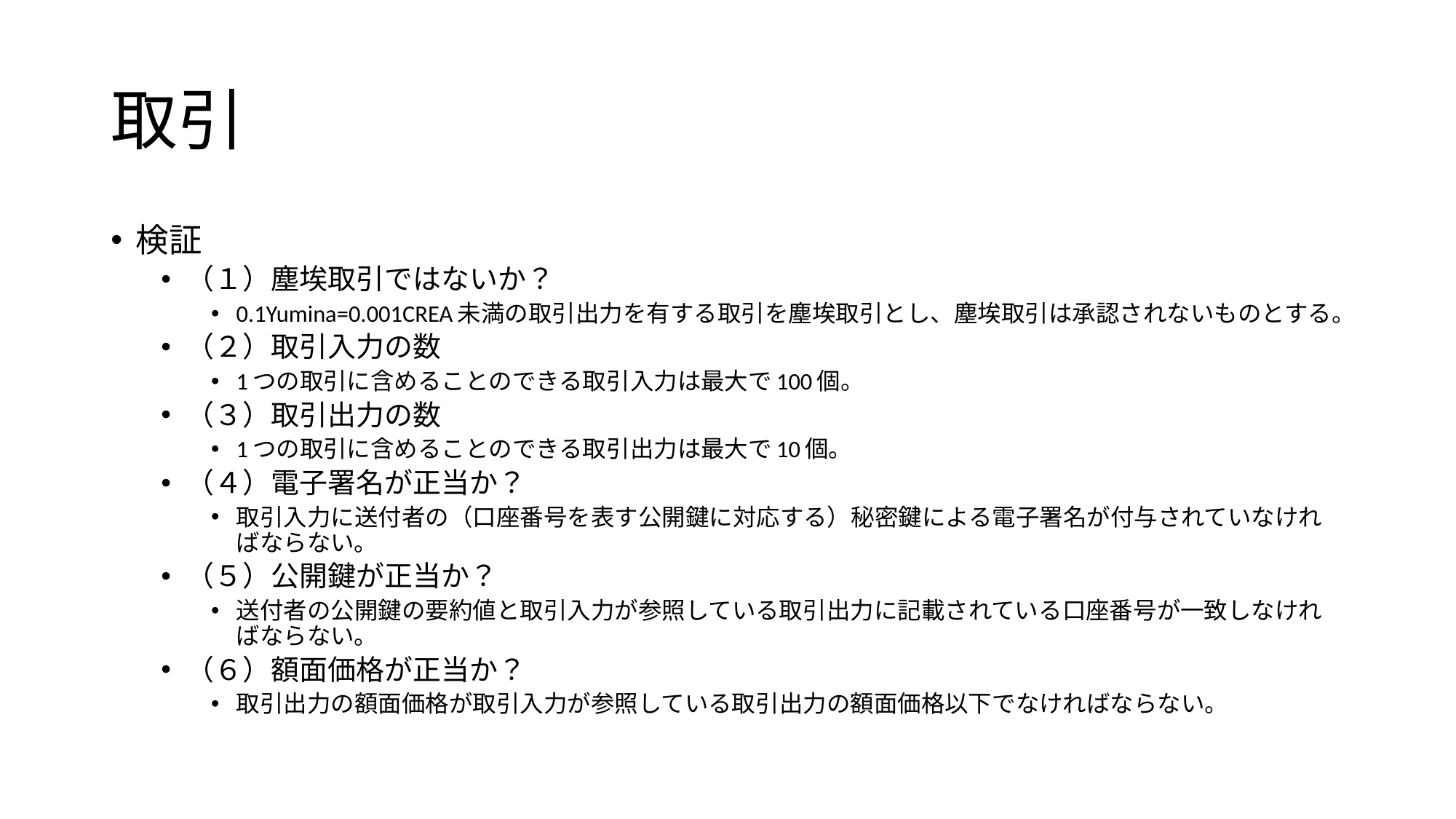

# 取引
検証
（１）塵埃取引ではないか？
0.1Yumina=0.001CREA未満の取引出力を有する取引を塵埃取引とし、塵埃取引は承認されないものとする。
（２）取引入力の数
1つの取引に含めることのできる取引入力は最大で100個。
（３）取引出力の数
1つの取引に含めることのできる取引出力は最大で10個。
（４）電子署名が正当か？
取引入力に送付者の（口座番号を表す公開鍵に対応する）秘密鍵による電子署名が付与されていなければならない。
（５）公開鍵が正当か？
送付者の公開鍵の要約値と取引入力が参照している取引出力に記載されている口座番号が一致しなければならない。
（６）額面価格が正当か？
取引出力の額面価格が取引入力が参照している取引出力の額面価格以下でなければならない。